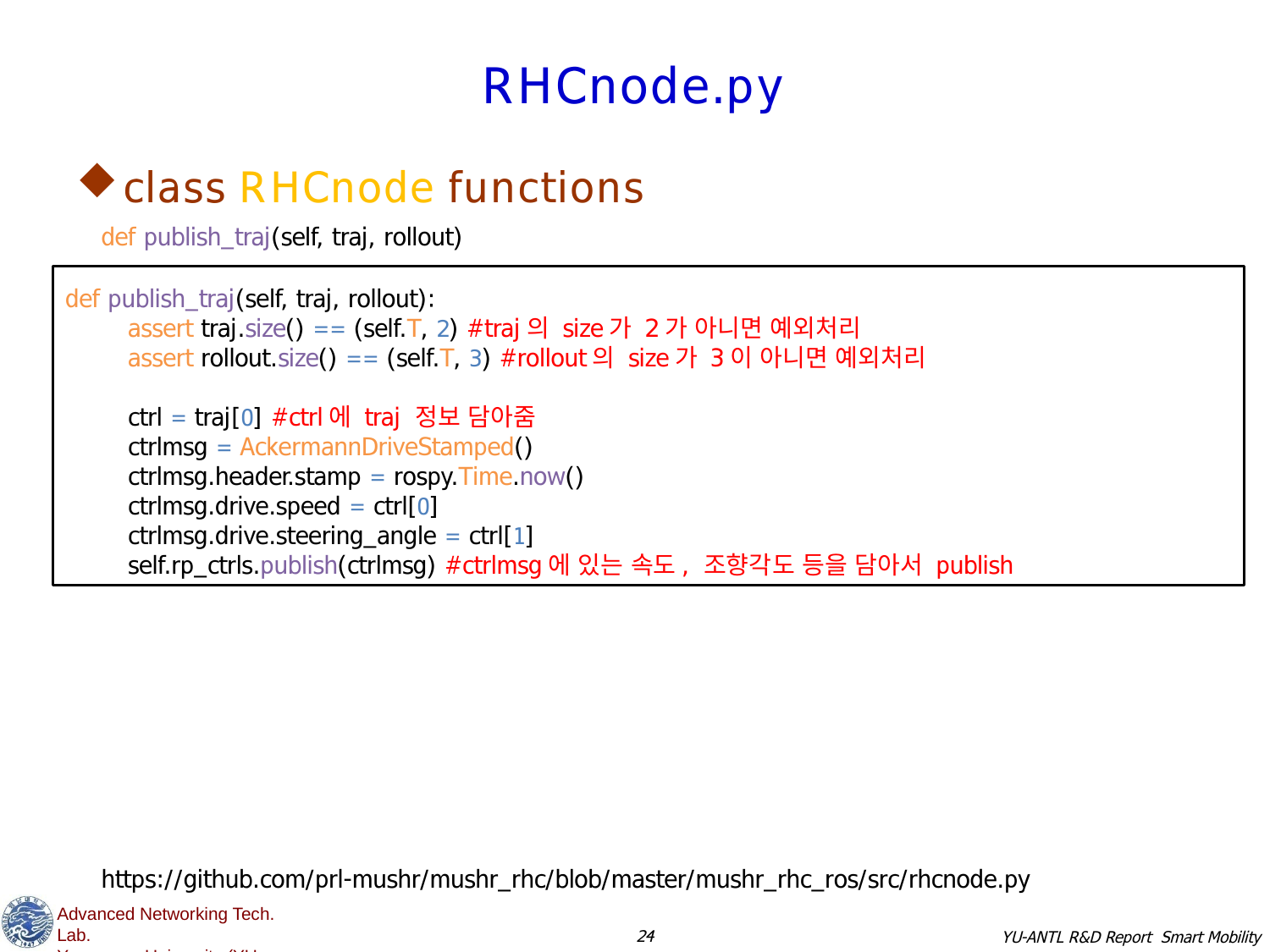

# RHCnode.py
class RHCnode functions
def publish_traj(self, traj, rollout)

def publish_traj(self, traj, rollout):
        assert traj.size() == (self.T, 2) #traj의 size가 2가 아니면 예외처리
        assert rollout.size() == (self.T, 3) #rollout의 size가 3이 아니면 예외처리

        ctrl = traj[0] #ctrl에 traj 정보 담아줌
        ctrlmsg = AckermannDriveStamped()
        ctrlmsg.header.stamp = rospy.Time.now()
        ctrlmsg.drive.speed = ctrl[0]
        ctrlmsg.drive.steering_angle = ctrl[1]
        self.rp_ctrls.publish(ctrlmsg) #ctrlmsg에 있는 속도, 조향각도 등을 담아서 publish
https://github.com/prl-mushr/mushr_rhc/blob/master/mushr_rhc_ros/src/rhcnode.py